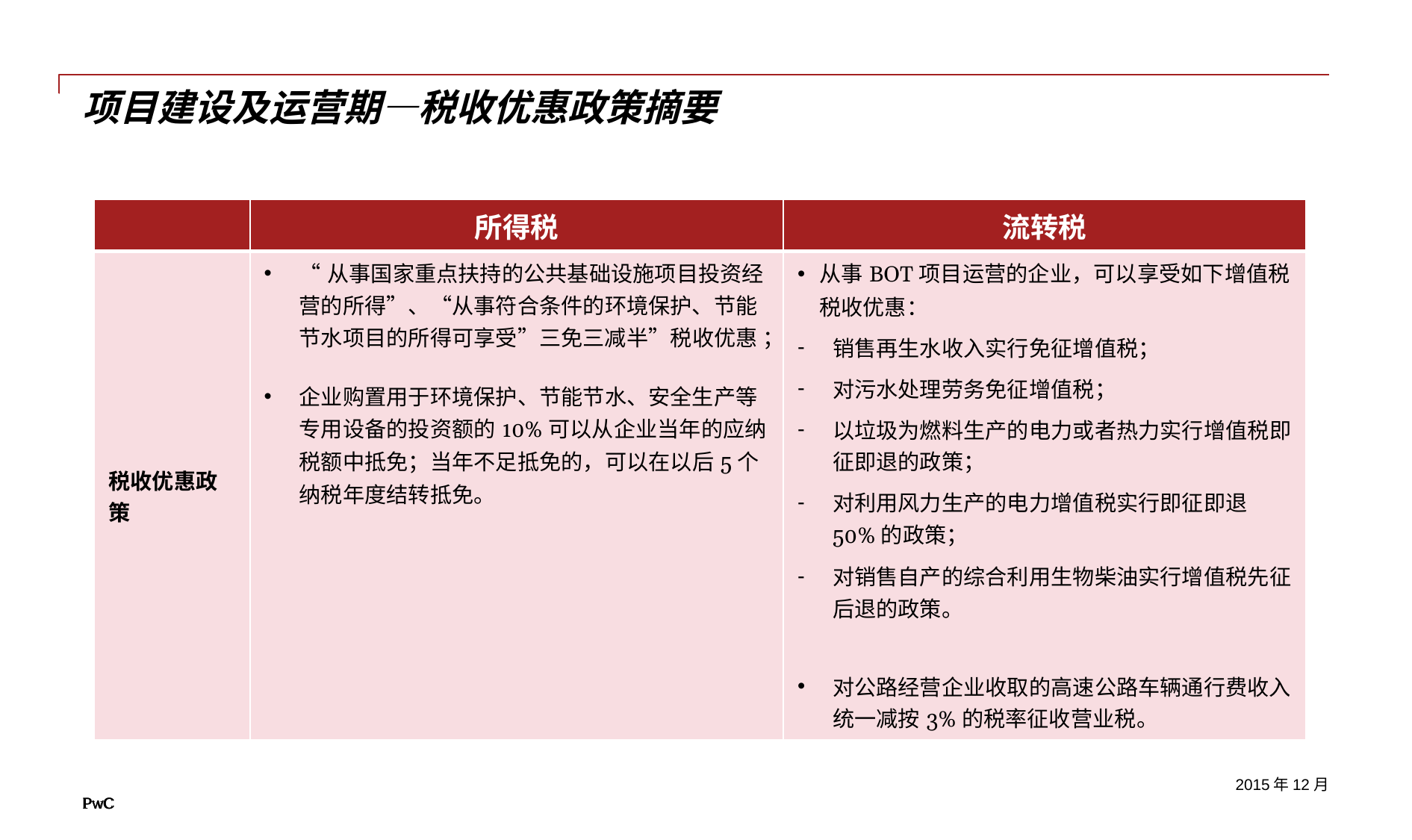

# 项目建设及运营期—税收优惠政策摘要
|  | 所得税 | 流转税 |
| --- | --- | --- |
| 税收优惠政策 | “从事国家重点扶持的公共基础设施项目投资经营的所得”、“从事符合条件的环境保护、节能节水项目的所得可享受”三免三减半”税收优惠 ； 企业购置用于环境保护、节能节水、安全生产等专用设备的投资额的10%可以从企业当年的应纳税额中抵免；当年不足抵免的，可以在以后5个纳税年度结转抵免。 | 从事BOT项目运营的企业，可以享受如下增值税税收优惠： 销售再生水收入实行免征增值税； 对污水处理劳务免征增值税； 以垃圾为燃料生产的电力或者热力实行增值税即征即退的政策； 对利用风力生产的电力增值税实行即征即退50%的政策； 对销售自产的综合利用生物柴油实行增值税先征后退的政策。 对公路经营企业收取的高速公路车辆通行费收入统一减按3%的税率征收营业税。 |
2015年12月